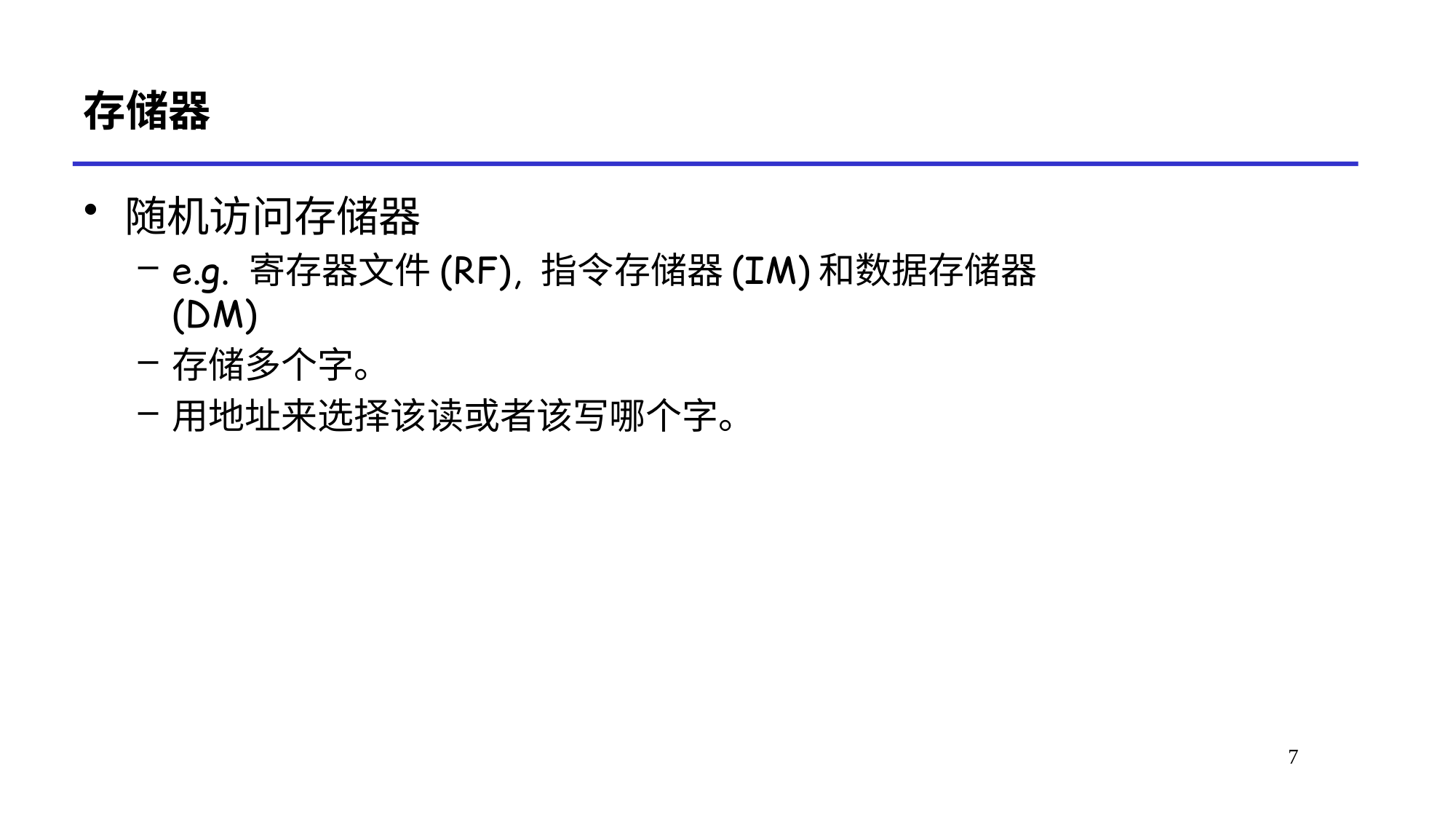

# 存储器
随机访问存储器
e.g. 寄存器文件(RF), 指令存储器(IM)和数据存储器(DM)
存储多个字。
用地址来选择该读或者该写哪个字。
7